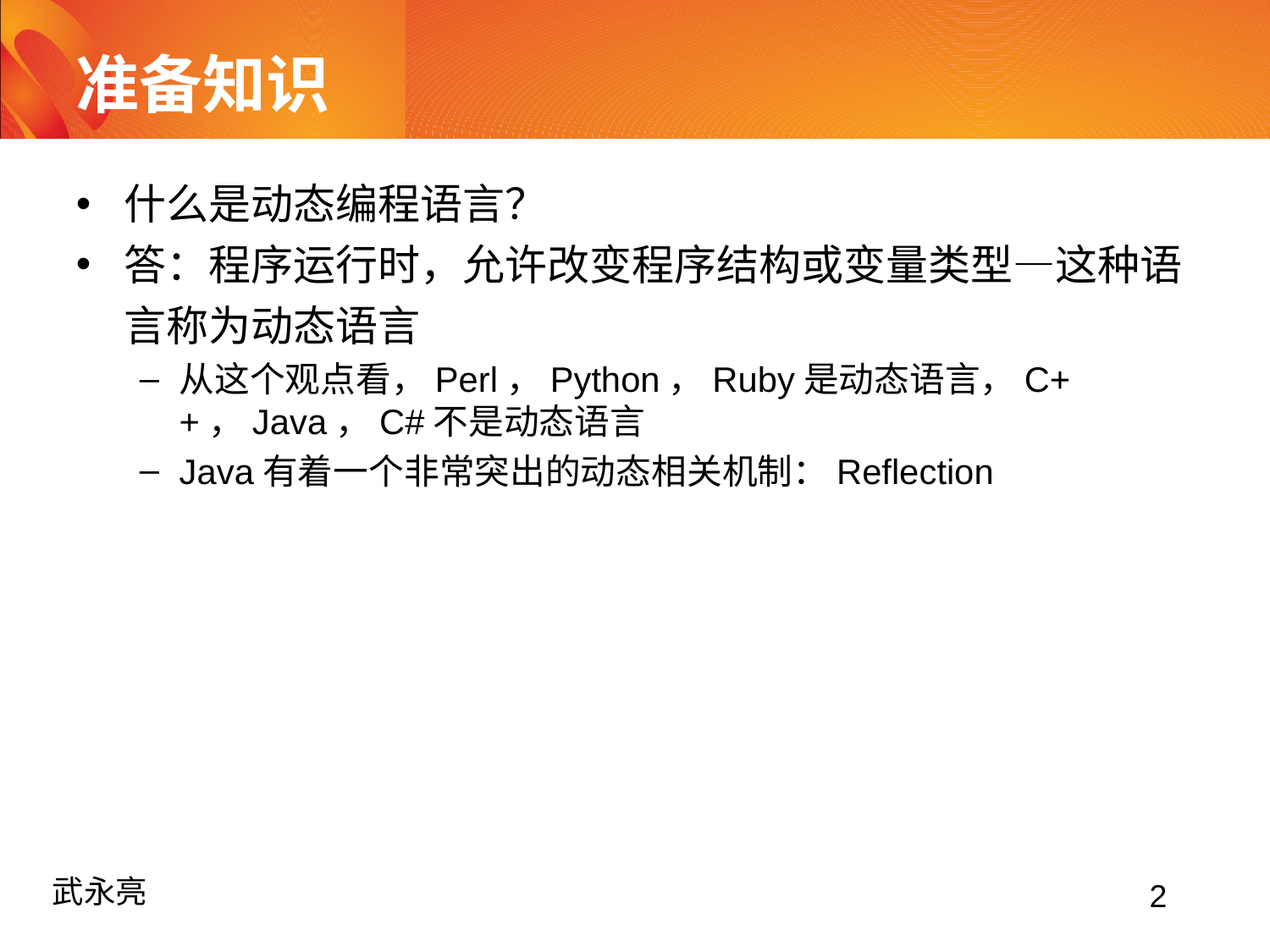

# 准备知识
什么是动态编程语言？
答：程序运行时，允许改变程序结构或变量类型—这种语言称为动态语言
从这个观点看，Perl，Python，Ruby是动态语言，C++，Java，C#不是动态语言
Java有着一个非常突出的动态相关机制：Reflection